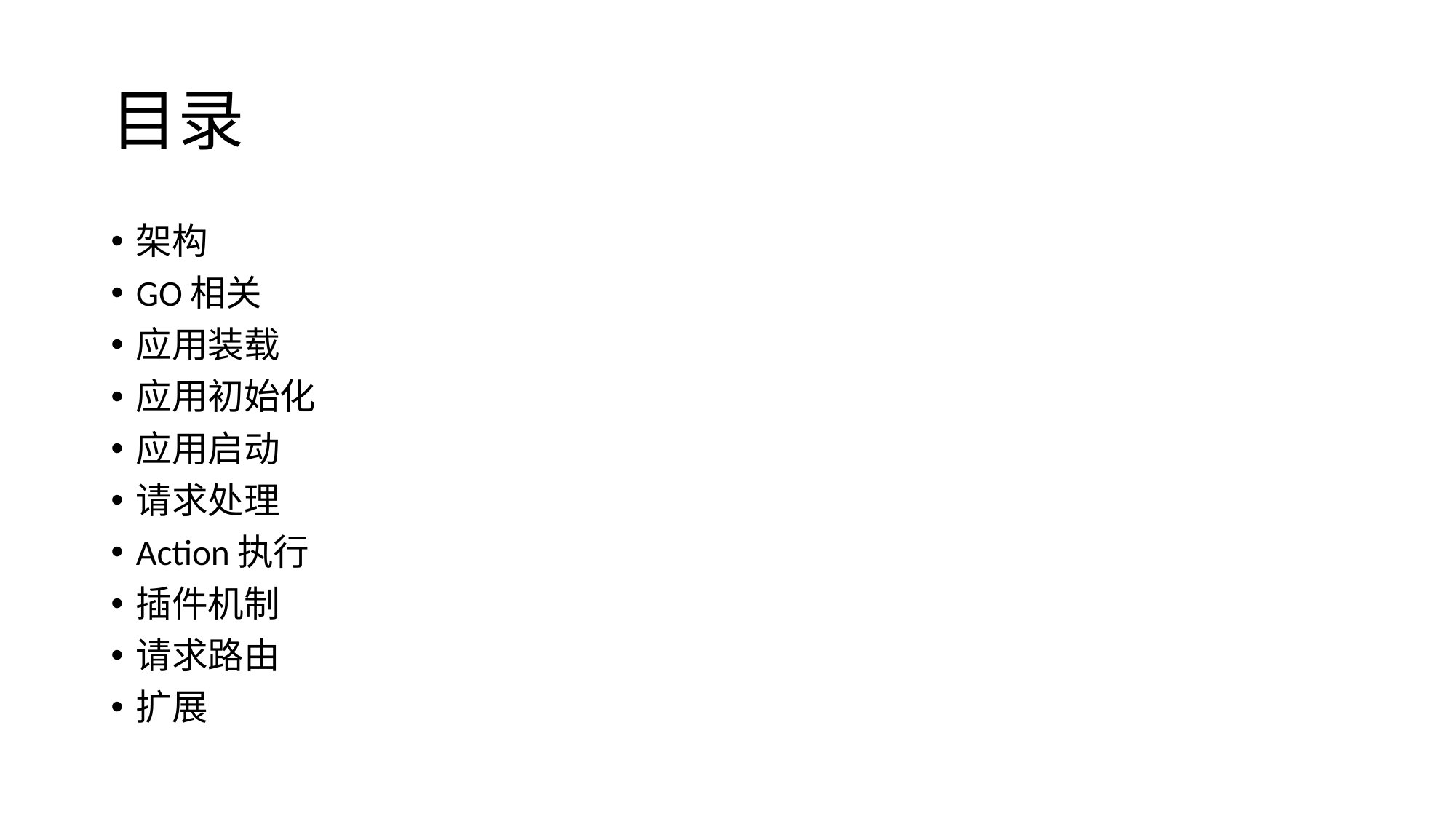

# 目录
架构
GO相关
应用装载
应用初始化
应用启动
请求处理
Action执行
插件机制
请求路由
扩展